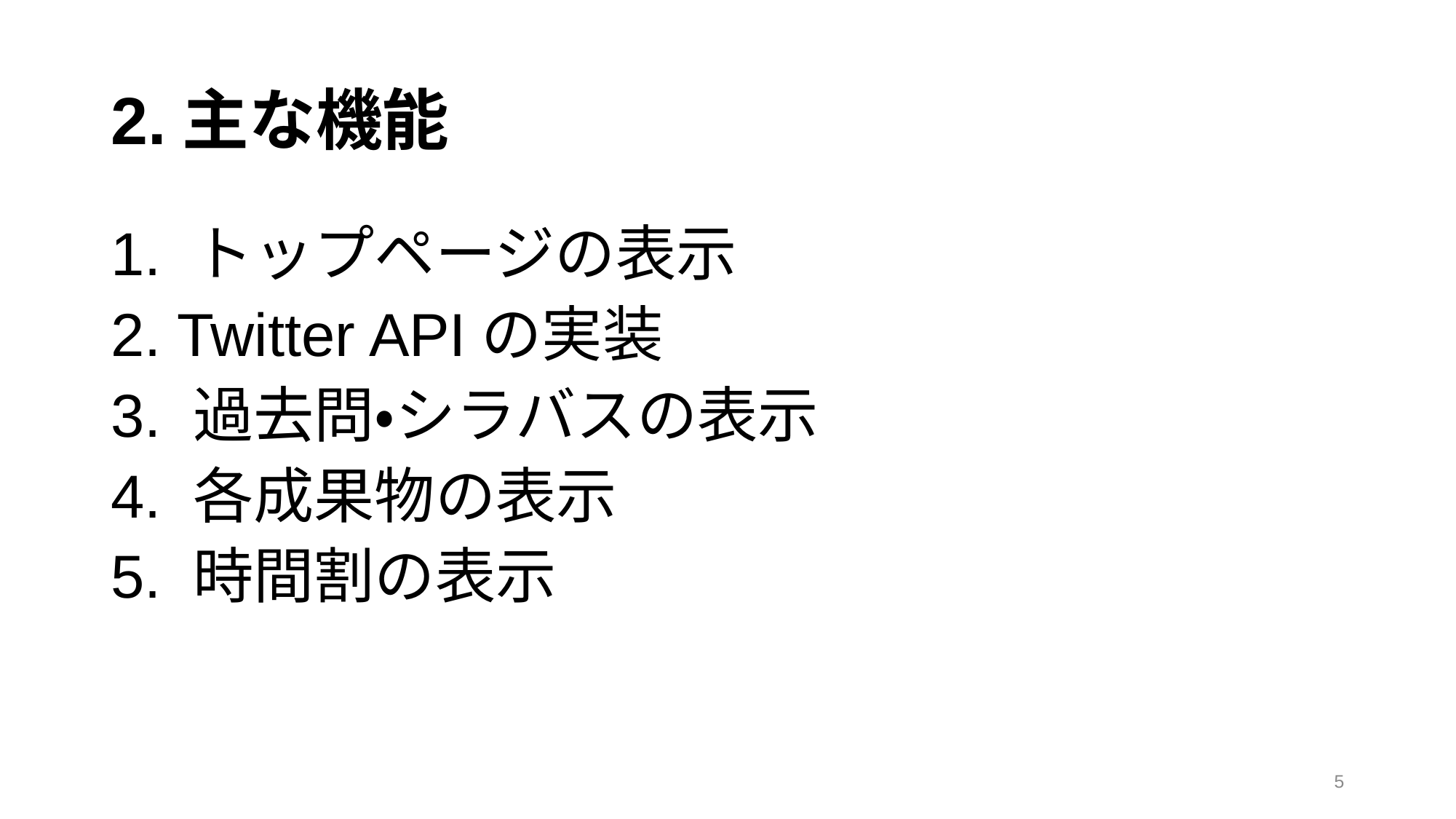

# 2.主な機能
1. トップページの表示
2. Twitter APIの実装
3. 過去問・シラバスの表示
4. 各成果物の表示
5. 時間割の表示
5